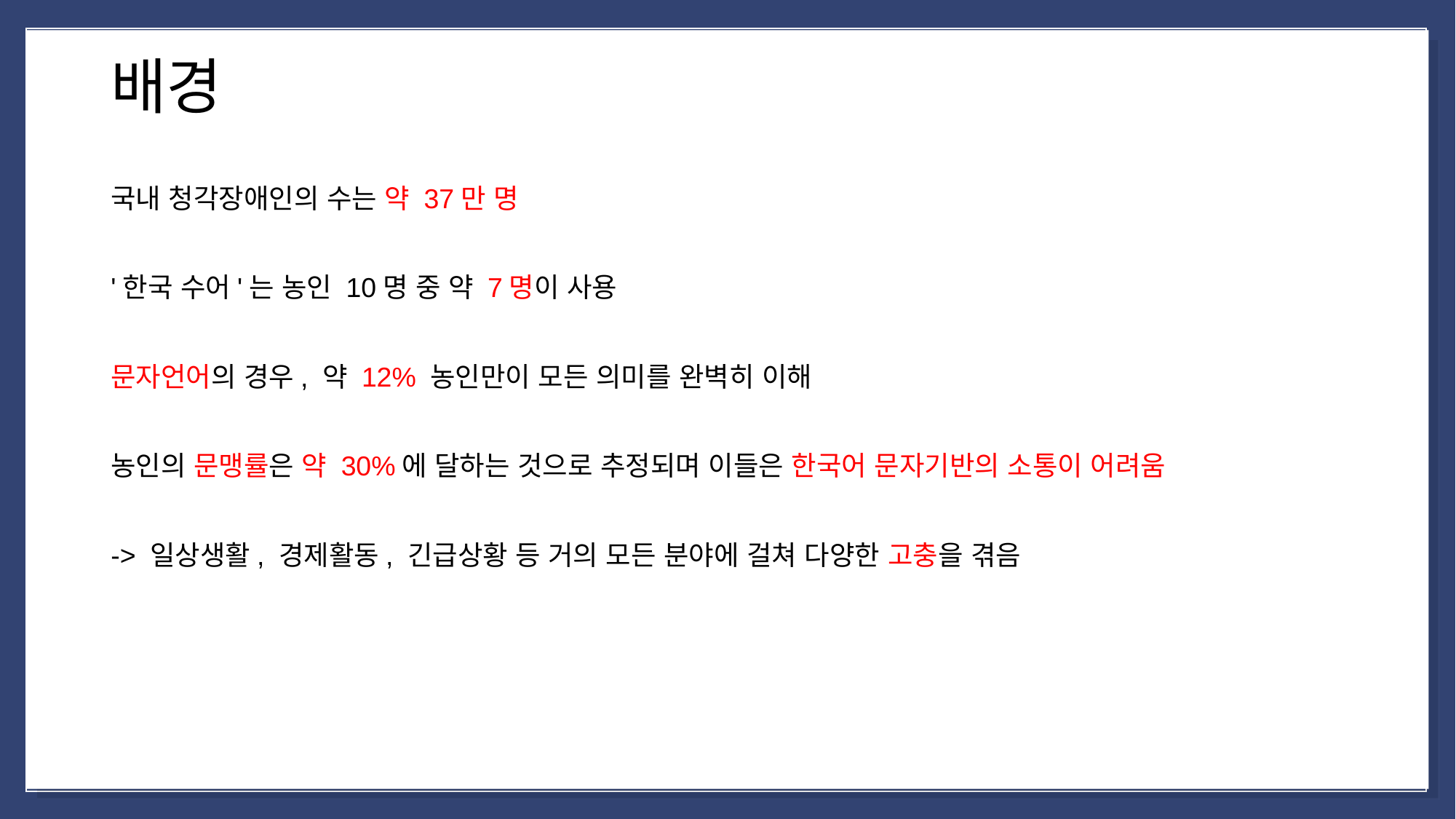

배경
1. 제목을 입력하세요

국내 청각장애인의 수는 약 37만 명

'한국 수어'는 농인 10명 중 약 7명이 사용

문자언어의 경우, 약 12% 농인만이 모든 의미를 완벽히 이해

농인의 문맹률은 약 30%에 달하는 것으로 추정되며 이들은 한국어 문자기반의 소통이 어려움

-> 일상생활, 경제활동, 긴급상황 등 거의 모든 분야에 걸쳐 다양한 고충을 겪음